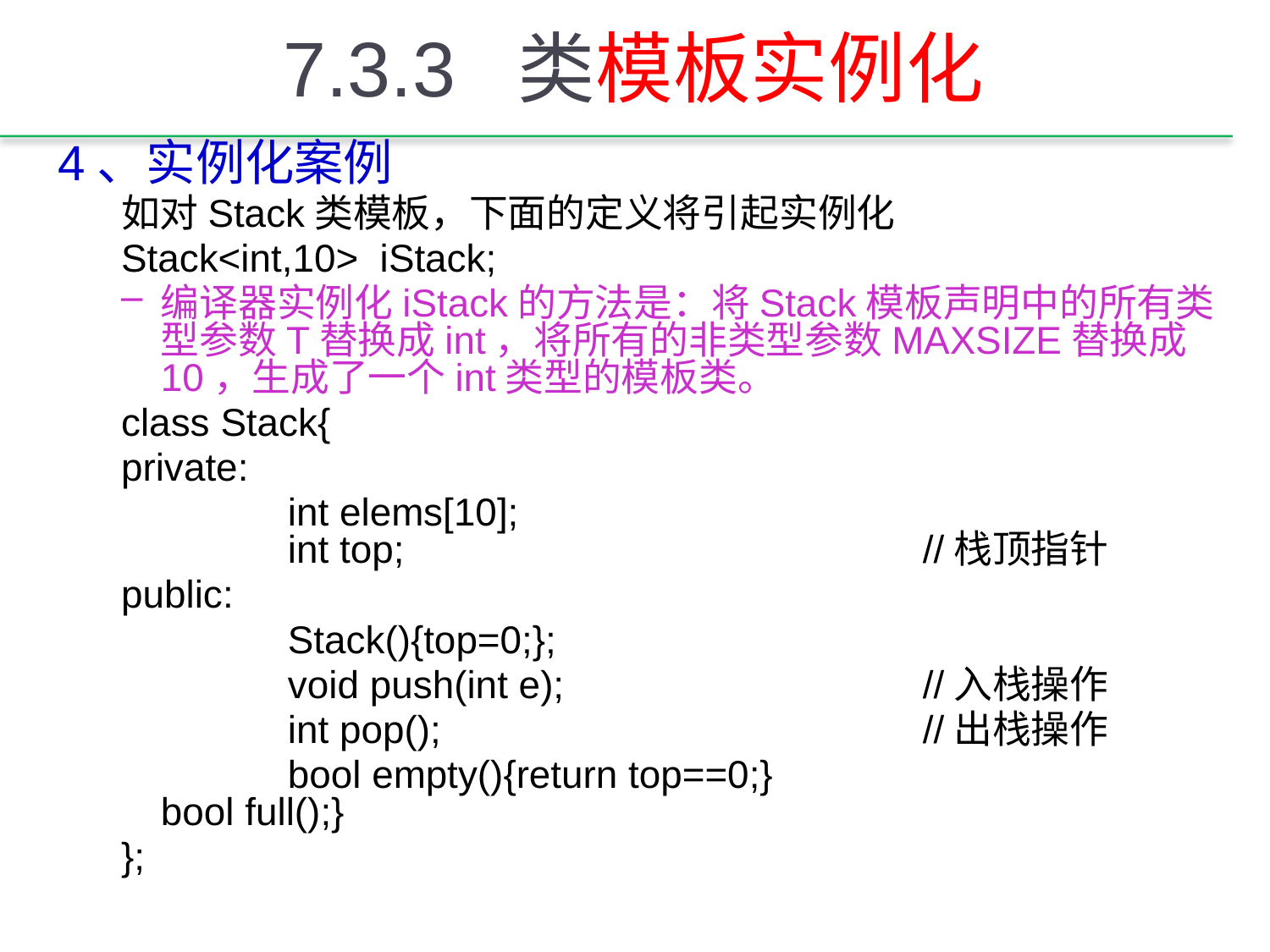

# 7.3.3  类模板实例化
4、实例化案例
如对Stack类模板，下面的定义将引起实例化
Stack<int,10>  iStack;
编译器实例化iStack的方法是：将Stack模板声明中的所有类型参数T替换成int，将所有的非类型参数MAXSIZE替换成10，生成了一个int类型的模板类。
class Stack{
private:
		int elems[10];        						int top;                    			//栈顶指针
public:
		Stack(){top=0;};
		void push(int e);                  		//入栈操作
		int pop();                        		//出栈操作
		bool empty(){return top==0;}       			bool full();}
};